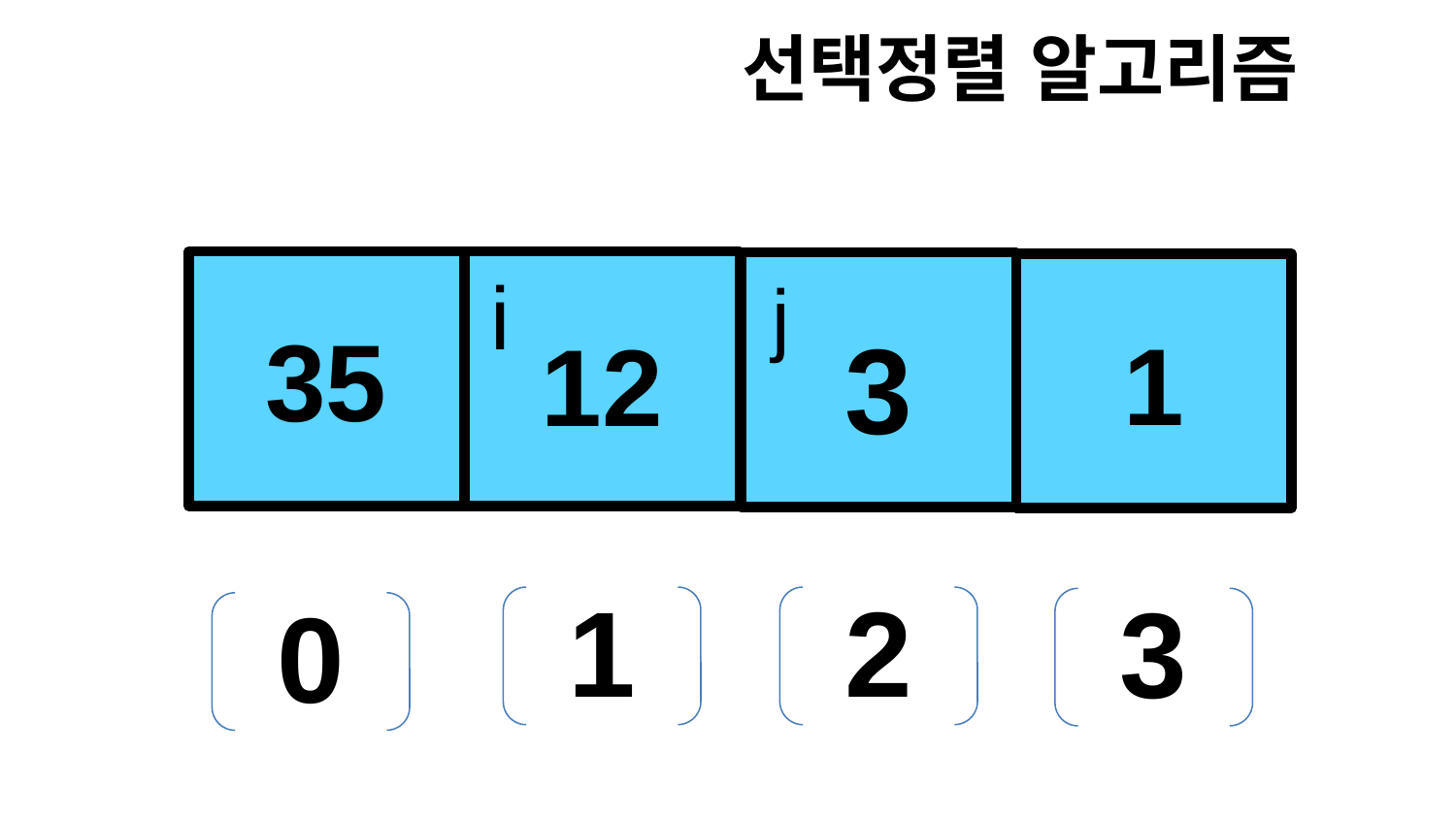

선택정렬 알고리즘

35
1
12
i
j
1

2

3

0

3